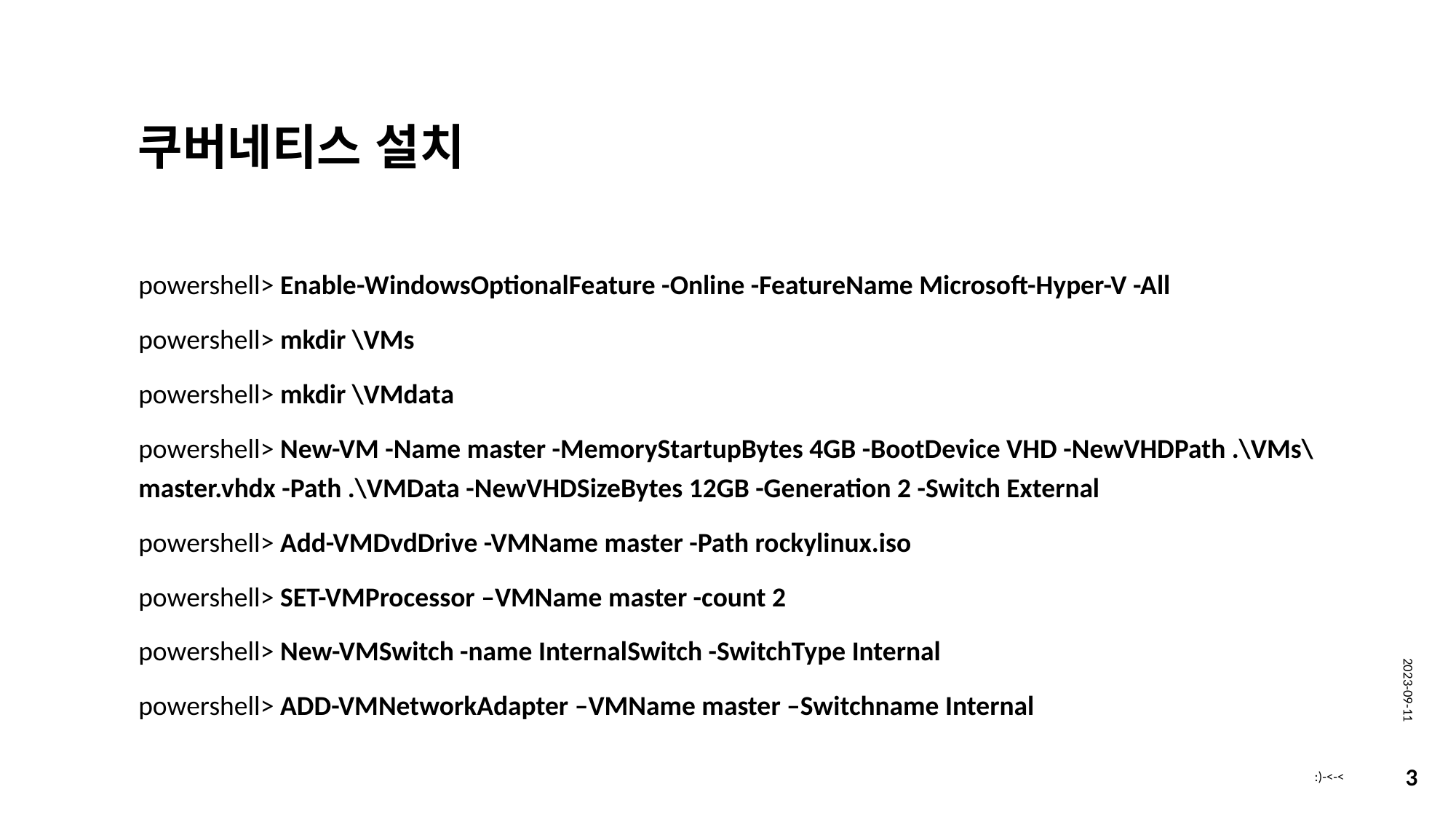

# 쿠버네티스 설치
powershell> Enable-WindowsOptionalFeature -Online -FeatureName Microsoft-Hyper-V -All
powershell> mkdir \VMs
powershell> mkdir \VMdata
powershell> New-VM -Name master -MemoryStartupBytes 4GB -BootDevice VHD -NewVHDPath .\VMs\master.vhdx -Path .\VMData -NewVHDSizeBytes 12GB -Generation 2 -Switch External
powershell> Add-VMDvdDrive -VMName master -Path rockylinux.iso
powershell> SET-VMProcessor –VMName master -count 2
powershell> New-VMSwitch -name InternalSwitch -SwitchType Internal
powershell> ADD-VMNetworkAdapter –VMName master –Switchname Internal
2023-09-11
:)-<-<
3